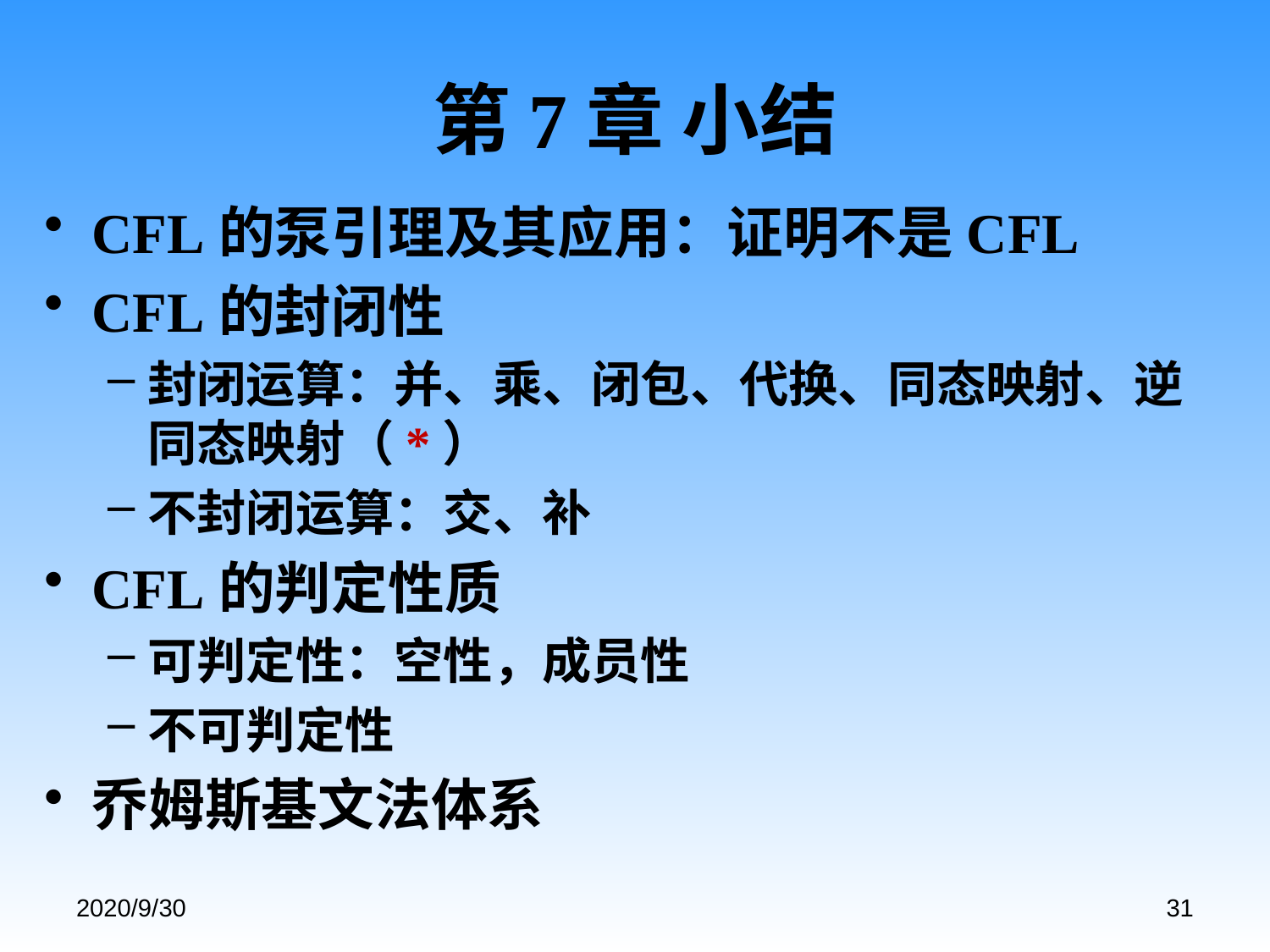

# 第7章 小结
CFL的泵引理及其应用：证明不是CFL
CFL的封闭性
封闭运算：并、乘、闭包、代换、同态映射、逆同态映射（*）
不封闭运算：交、补
CFL的判定性质
可判定性：空性，成员性
不可判定性
乔姆斯基文法体系

2020/9/30
31